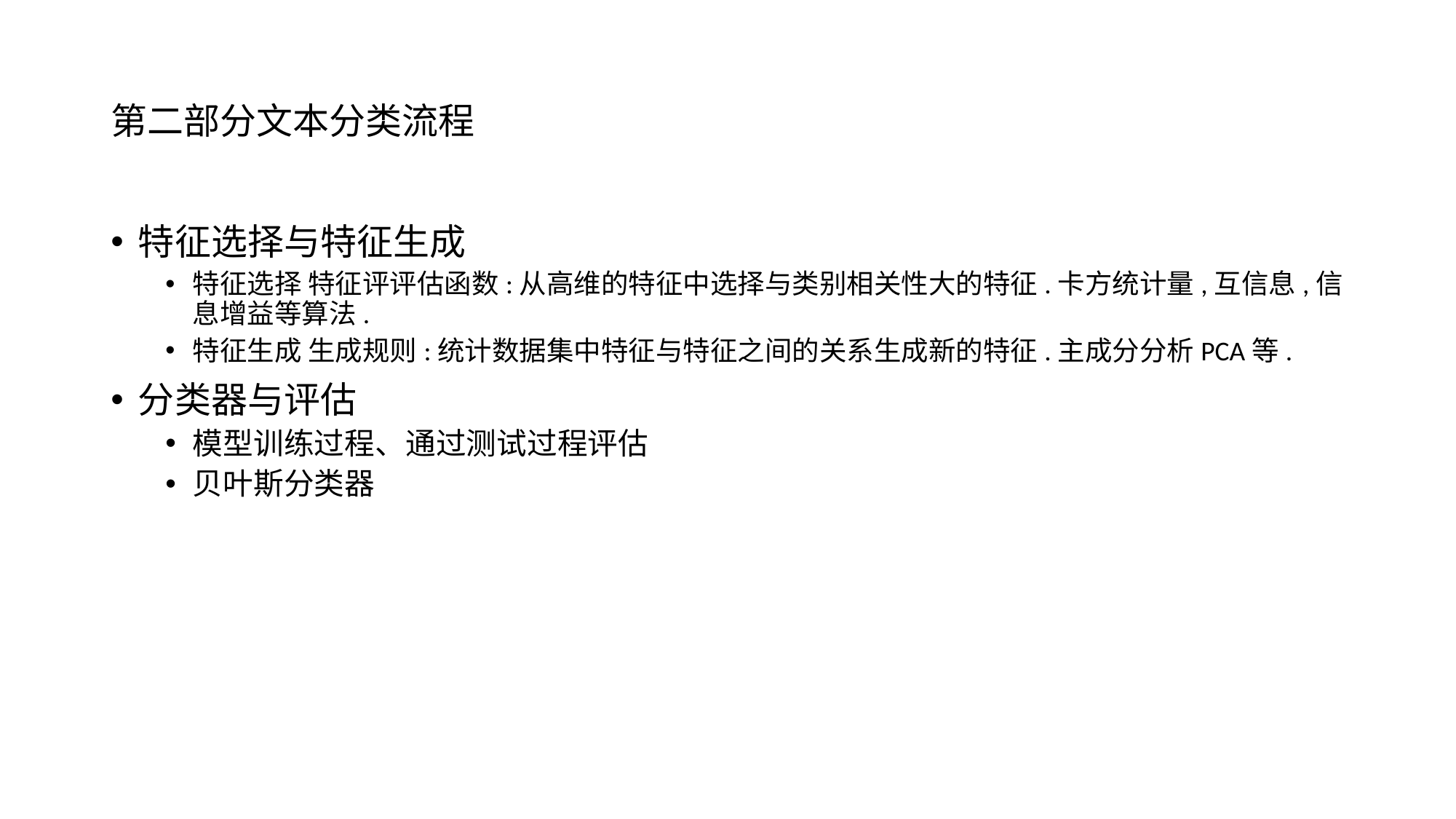

# 第二部分文本分类流程
特征选择与特征生成
特征选择 特征评评估函数:从高维的特征中选择与类别相关性大的特征.卡方统计量,互信息,信息增益等算法.
特征生成 生成规则:统计数据集中特征与特征之间的关系生成新的特征.主成分分析PCA等.
分类器与评估
模型训练过程、通过测试过程评估
贝叶斯分类器